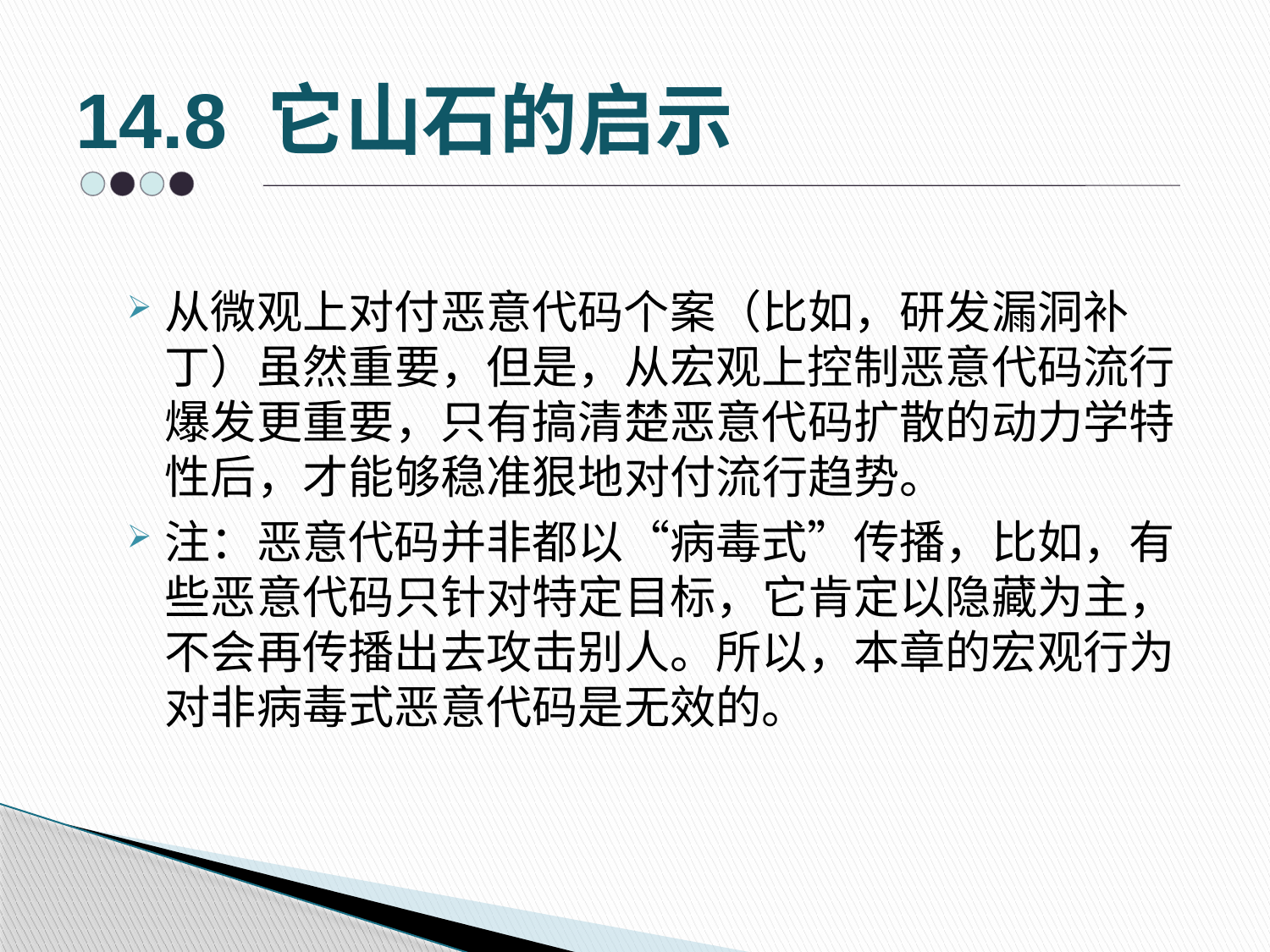

# 14.8 它山石的启示

从微观上对付恶意代码个案（比如，研发漏洞补丁）虽然重要，但是，从宏观上控制恶意代码流行爆发更重要，只有搞清楚恶意代码扩散的动力学特性后，才能够稳准狠地对付流行趋势。
注：恶意代码并非都以“病毒式”传播，比如，有些恶意代码只针对特定目标，它肯定以隐藏为主，不会再传播出去攻击别人。所以，本章的宏观行为对非病毒式恶意代码是无效的。